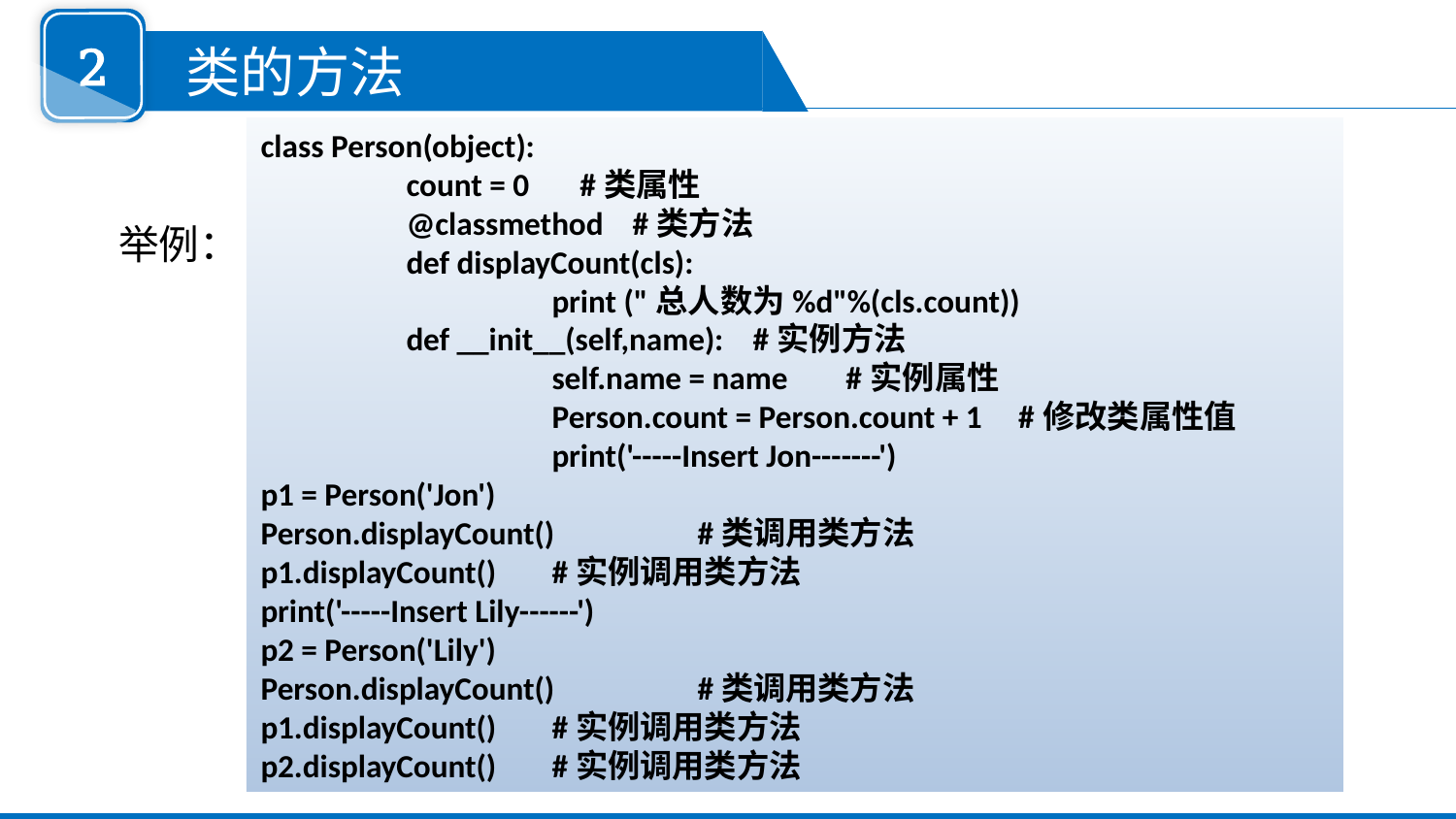

2

  类的方法
class Person(object):
	count = 0       #类属性
	@classmethod    #类方法
	def displayCount(cls):
		print ("总人数为%d"%(cls.count))
	def __init__(self,name):    #实例方法
		self.name = name        #实例属性
		Person.count = Person.count + 1     #修改类属性值
		print('-----Insert Jon-------')
p1 = Person('Jon')
Person.displayCount()   	#类调用类方法
p1.displayCount()       	#实例调用类方法
print('-----Insert Lily------')
p2 = Person('Lily')
Person.displayCount()   	#类调用类方法
p1.displayCount()       	#实例调用类方法
p2.displayCount()       	#实例调用类方法
举例：